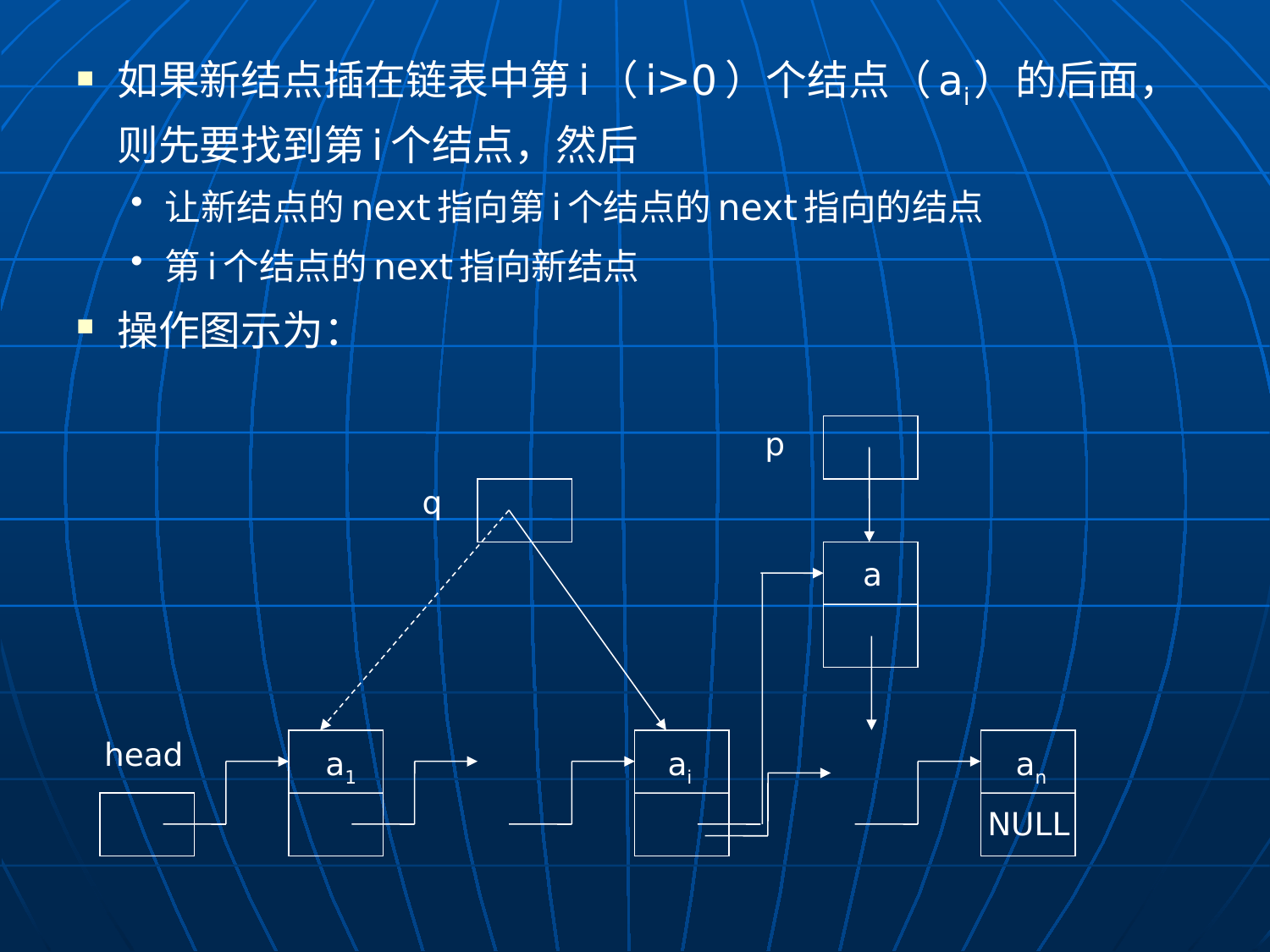

如果新结点插在链表中第i（i>0）个结点（ai）的后面，则先要找到第i个结点，然后
让新结点的next指向第i个结点的next指向的结点
第i个结点的next指向新结点
操作图示为：

p

q

a

head

a1
ai
an

NULL